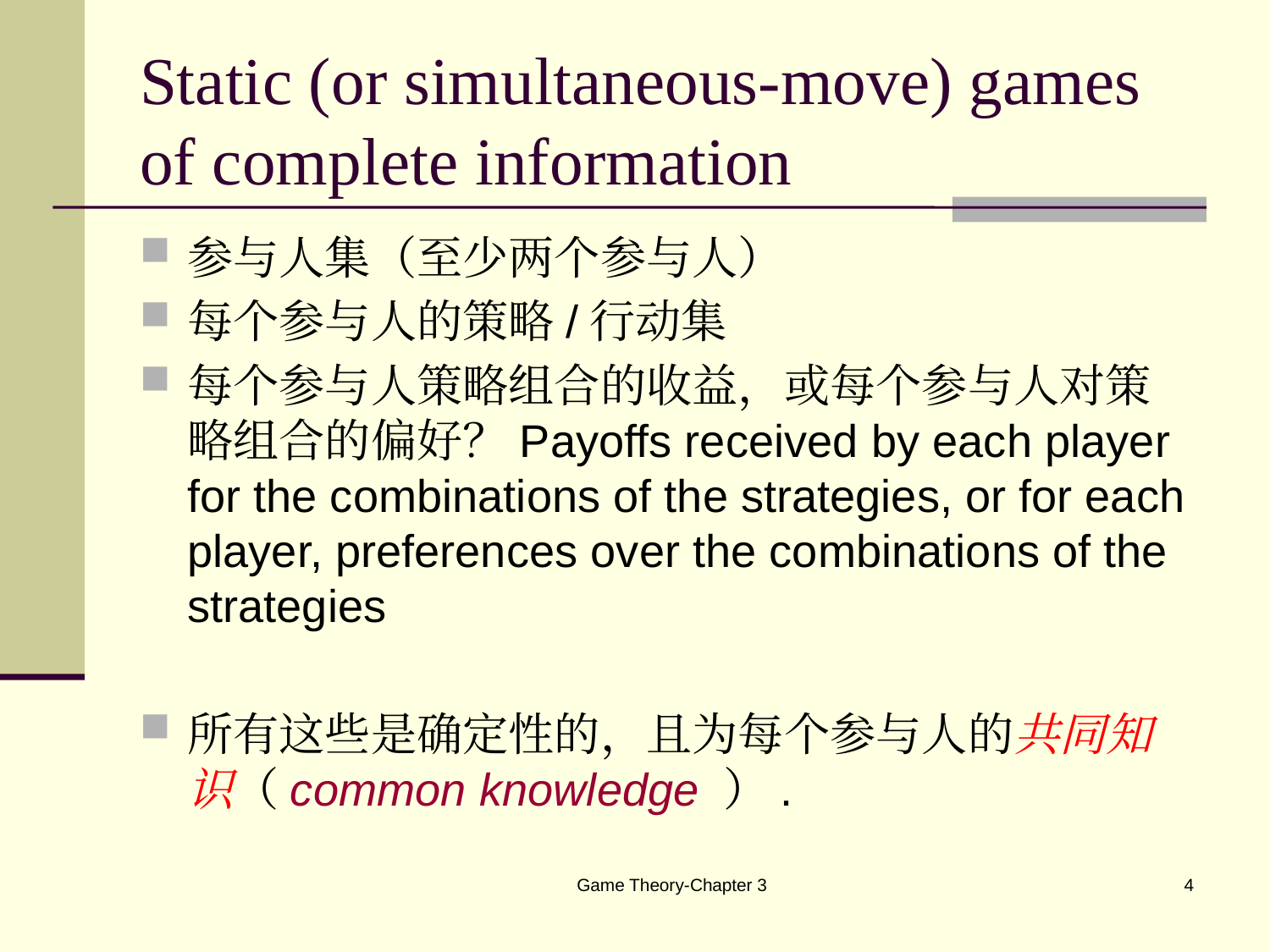

# Static (or simultaneous-move) games of complete information
参与人集（至少两个参与人）
每个参与人的策略/行动集
每个参与人策略组合的收益，或每个参与人对策略组合的偏好？Payoffs received by each player for the combinations of the strategies, or for each player, preferences over the combinations of the strategies

所有这些是确定性的，且为每个参与人的共同知识（common knowledge ）.
Game Theory-Chapter 3
4